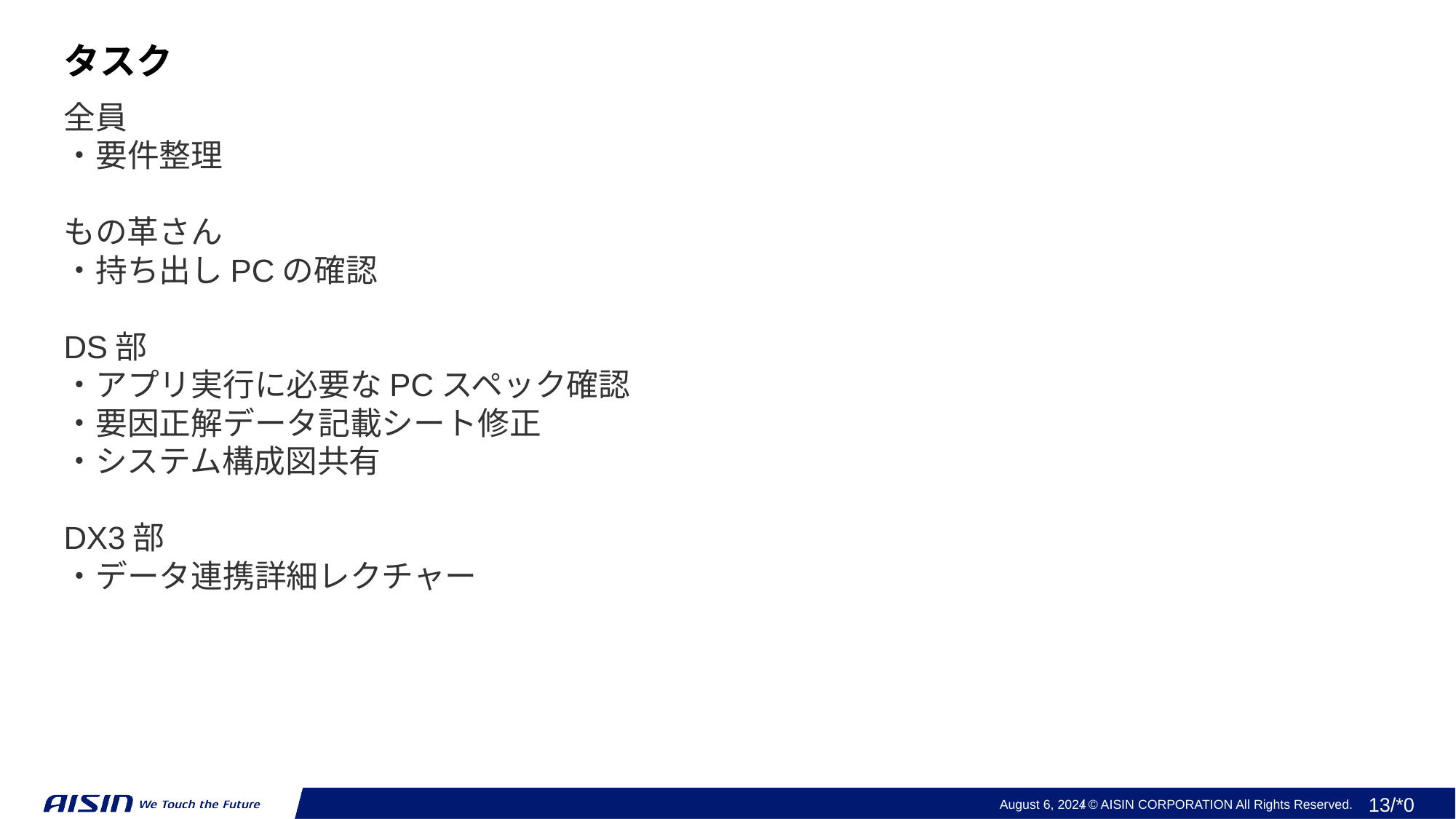

タスク
全員
・要件整理

もの革さん
・持ち出しPCの確認

DS部
・アプリ実行に必要なPCスペック確認
・要因正解データ記載シート修正
・システム構成図共有

DX3部
・データ連携詳細レクチャー
August 6, 2024